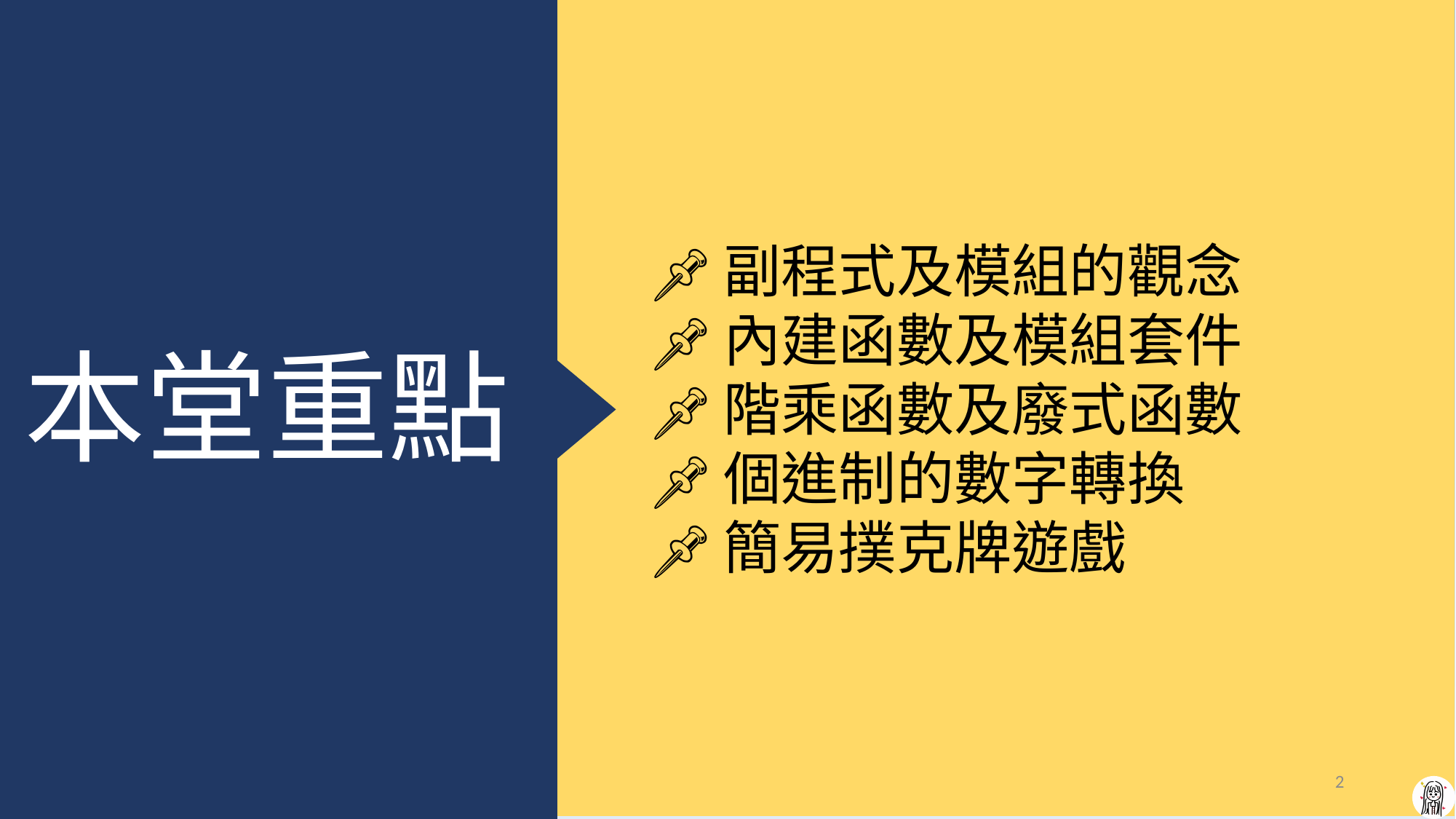

📌副程式及模組的觀念
📌內建函數及模組套件
📌階乘函數及廢式函數
📌個進制的數字轉換
📌簡易撲克牌遊戲
2